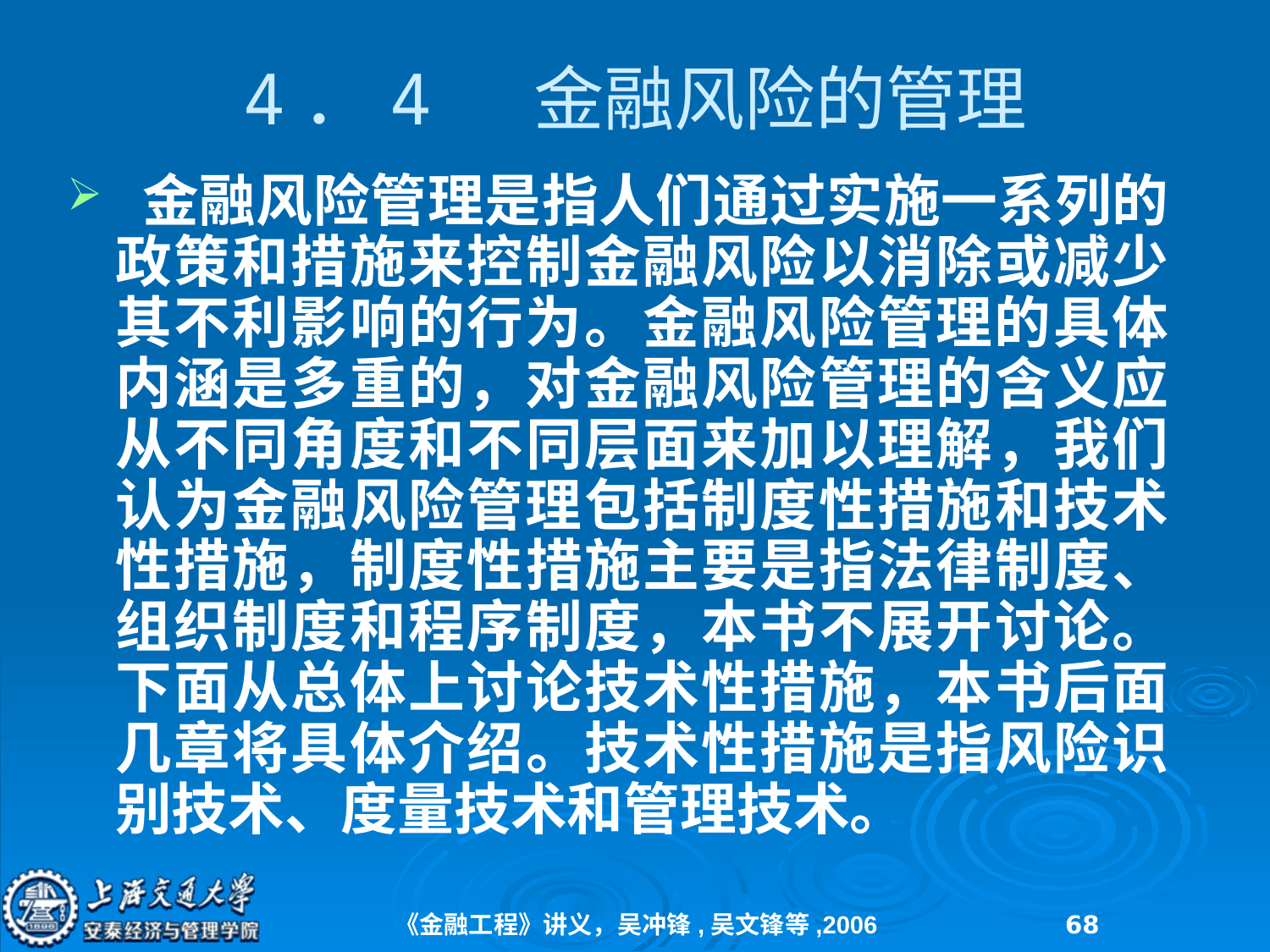

# 4．4  金融风险的管理
 金融风险管理是指人们通过实施一系列的政策和措施来控制金融风险以消除或减少其不利影响的行为。金融风险管理的具体内涵是多重的，对金融风险管理的含义应从不同角度和不同层面来加以理解，我们认为金融风险管理包括制度性措施和技术性措施，制度性措施主要是指法律制度、组织制度和程序制度，本书不展开讨论。下面从总体上讨论技术性措施，本书后面几章将具体介绍。技术性措施是指风险识别技术、度量技术和管理技术。